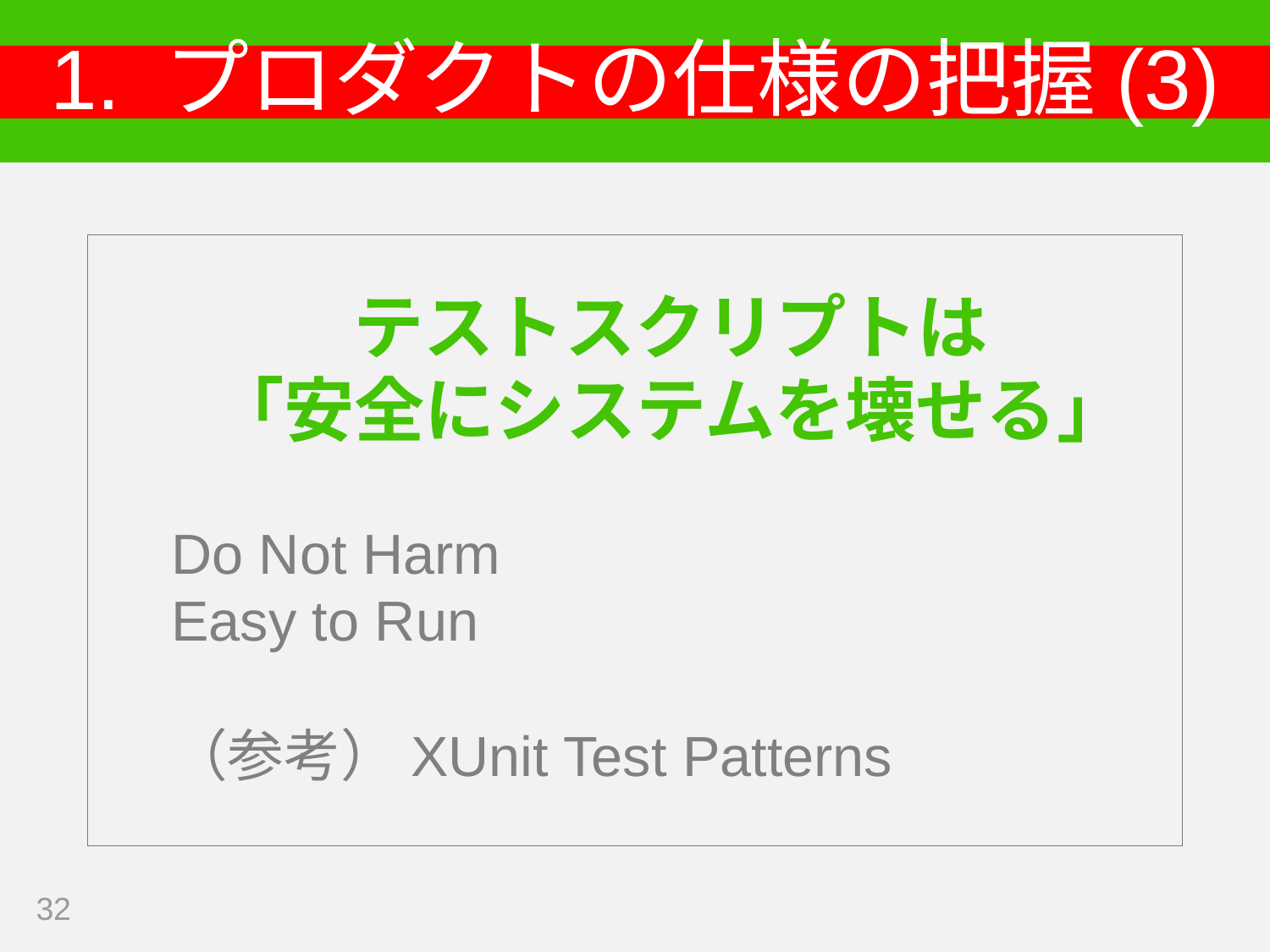

# 1. プロダクトの仕様の把握(3)
テストスクリプトは
「安全にシステムを壊せる」

Do Not Harm
Easy to Run

（参考）XUnit Test Patterns
32